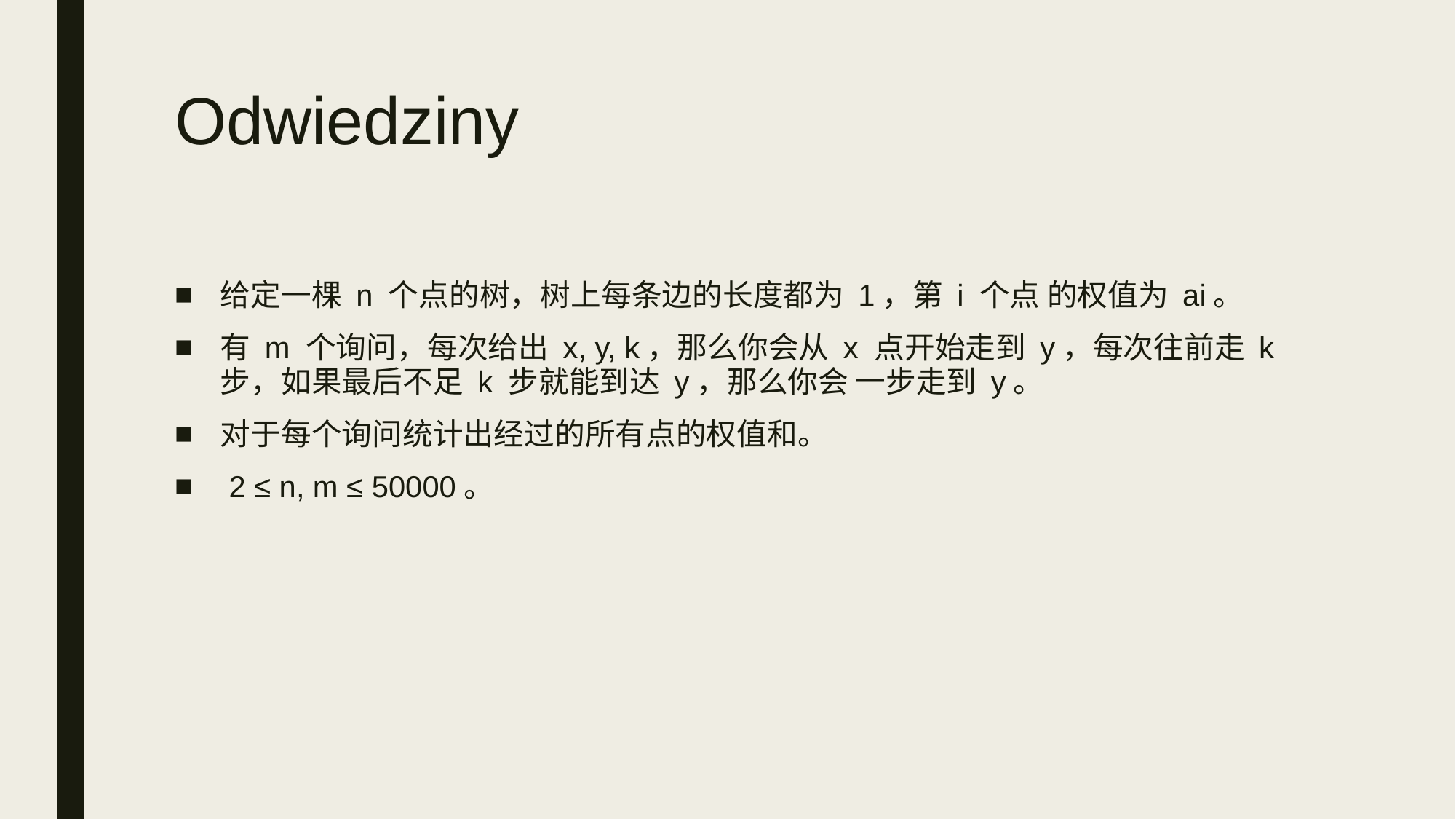

# Odwiedziny
给定一棵 n 个点的树，树上每条边的长度都为 1，第 i 个点 的权值为 ai。
有 m 个询问，每次给出 x, y, k，那么你会从 x 点开始走到 y，每次往前走 k 步，如果最后不足 k 步就能到达 y，那么你会 一步走到 y。
对于每个询问统计出经过的所有点的权值和。
 2 ≤ n, m ≤ 50000。